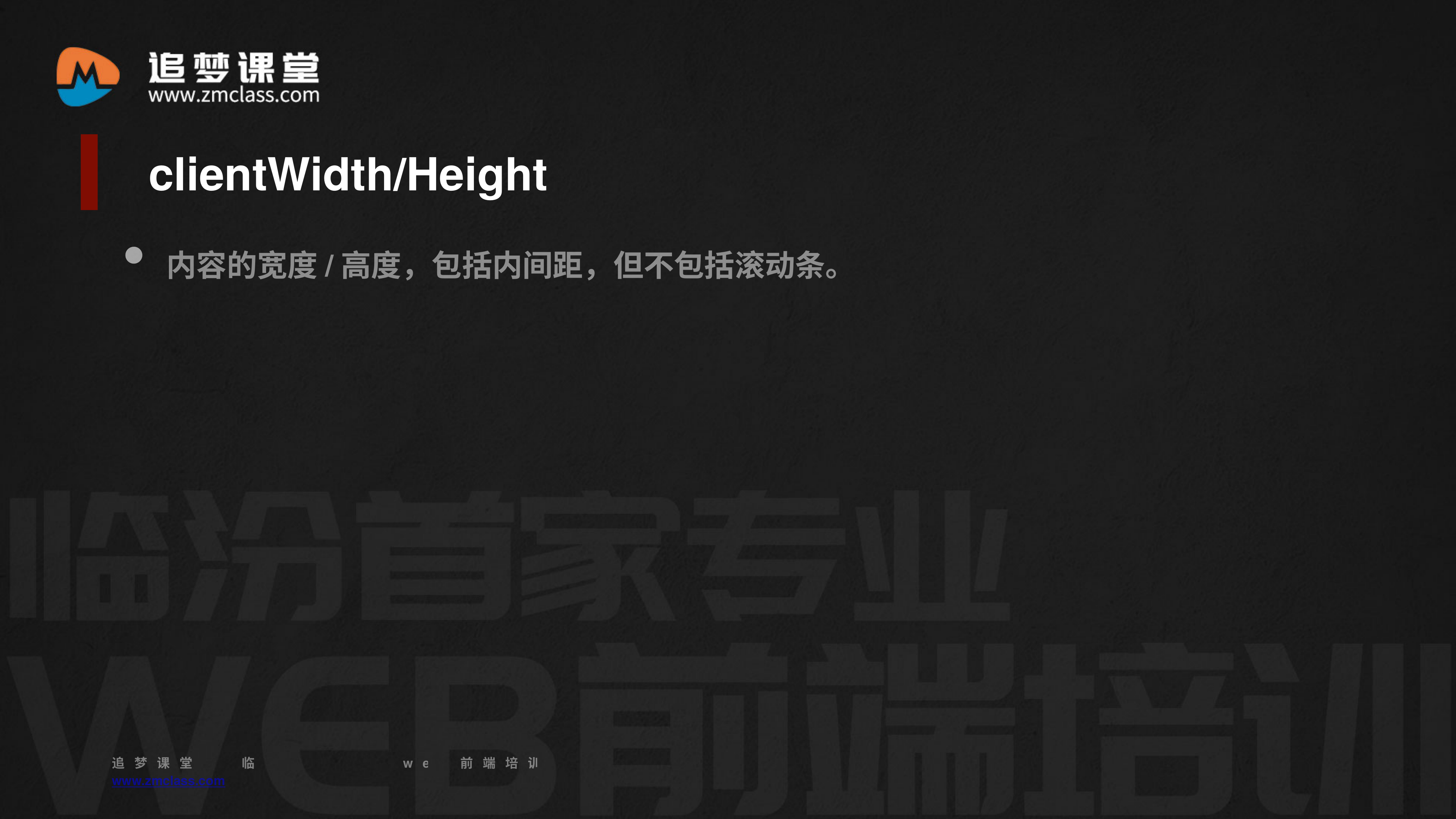

clientWidth/Height
内容的宽度/高度，包括内间距，但不包括滚动条。

追梦课堂   临汾首家专业的web前端培训机构                                                          www.zmclass.com
8